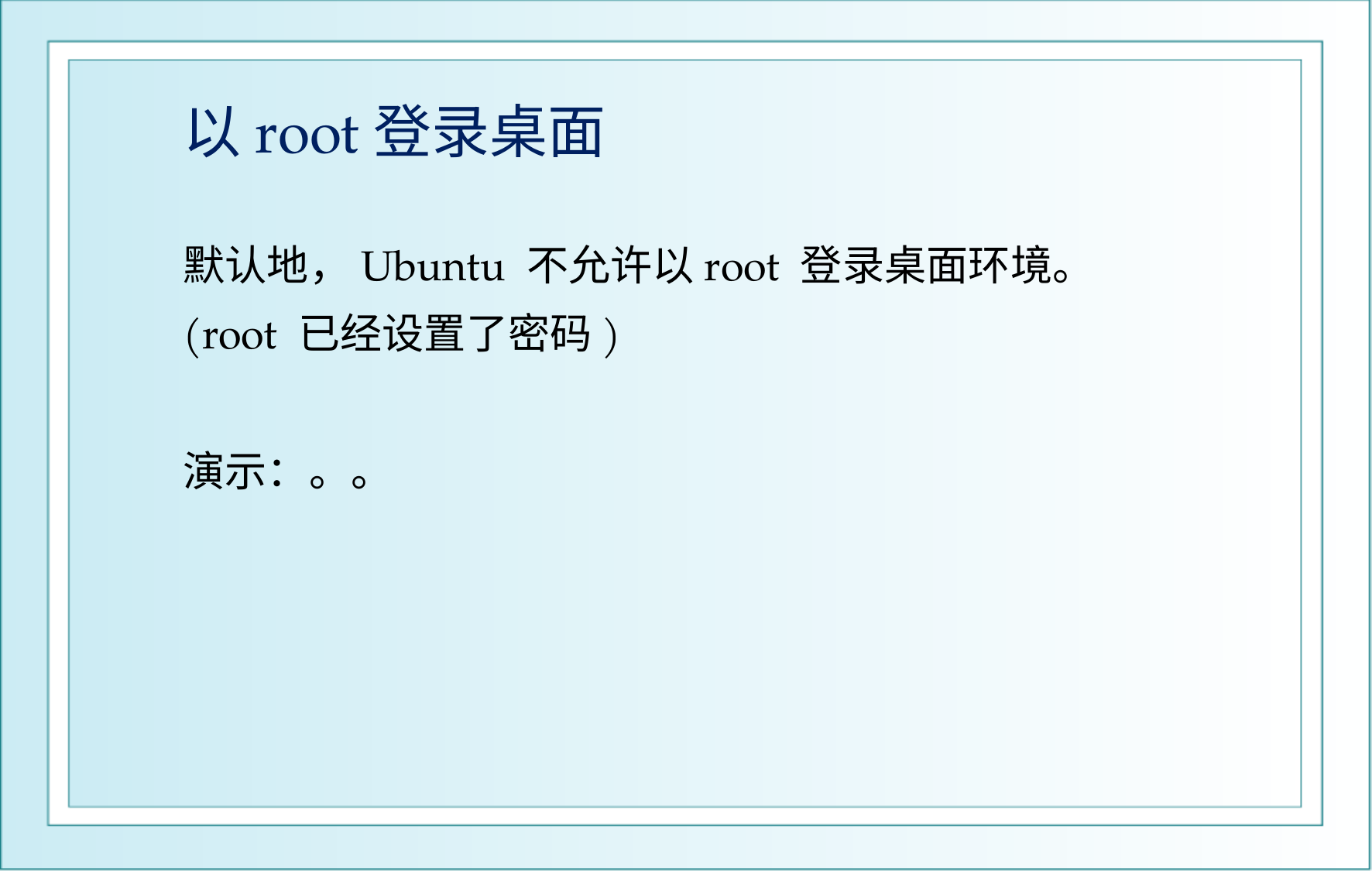

# 以root登录桌面
默认地，Ubuntu 不允许以root 登录桌面环境。
(root 已经设置了密码)

演示：。。